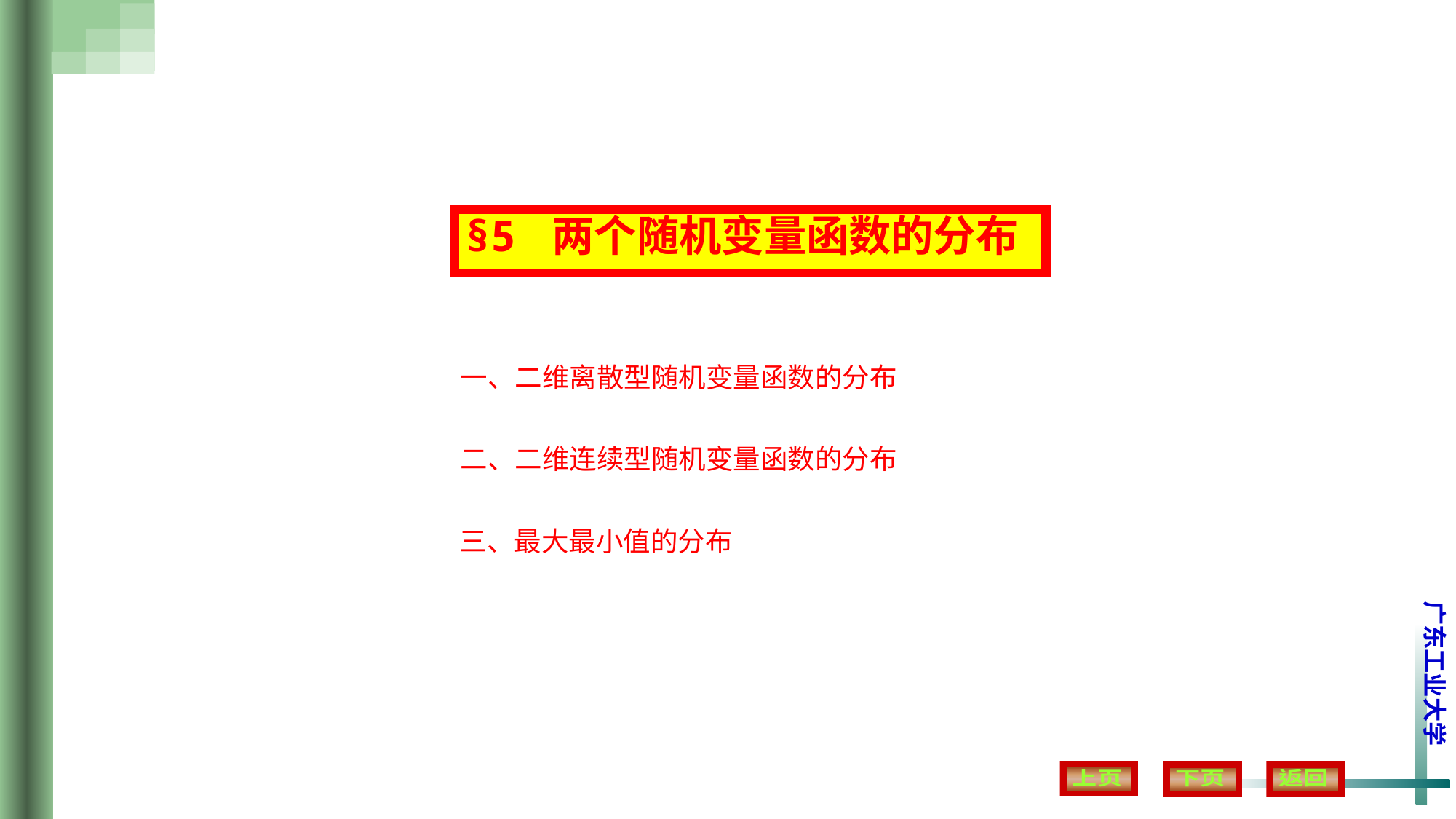

§5 两个随机变量函数的分布
一、二维离散型随机变量函数的分布
二、二维连续型随机变量函数的分布
三、最大最小值的分布